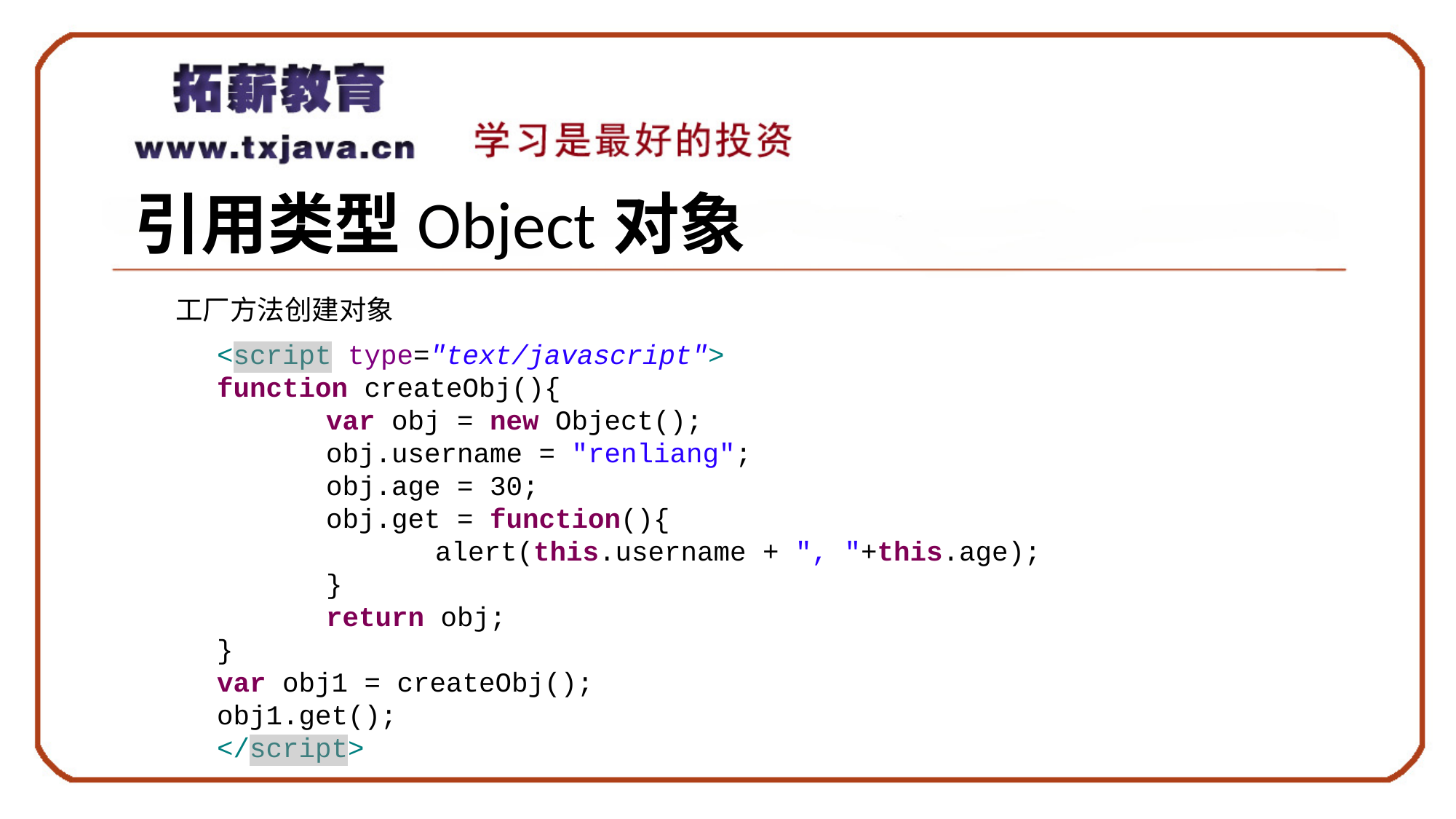

# 引用类型Object对象
工厂方法创建对象
<script type="text/javascript">
function createObj(){
	var obj = new Object();
	obj.username = "renliang";
	obj.age = 30;
	obj.get = function(){
		alert(this.username + ", "+this.age);
	}
	return obj;
}
var obj1 = createObj();
obj1.get();
</script>